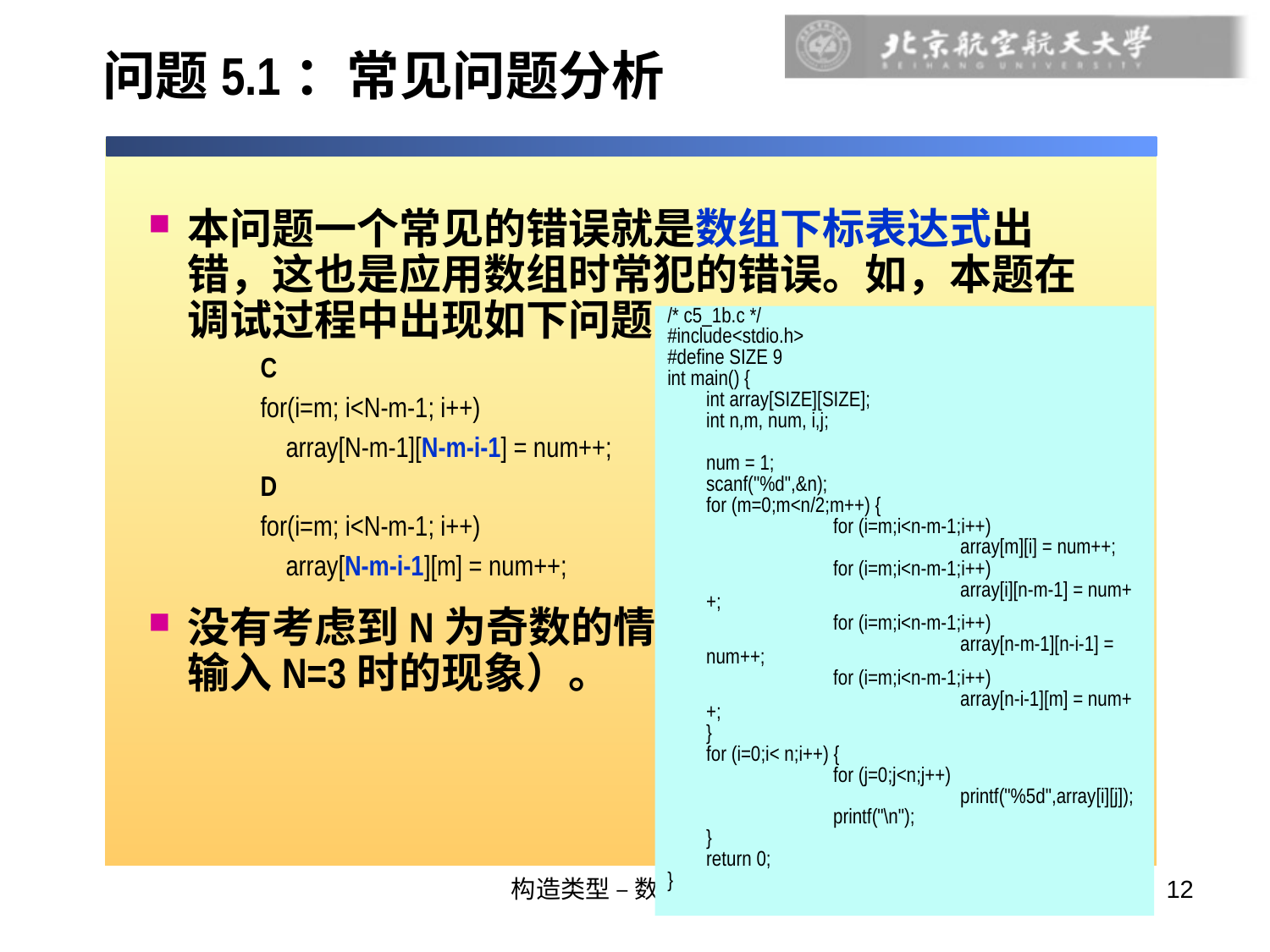

# 问题5.1：常见问题分析
本问题一个常见的错误就是数组下标表达式出错，这也是应用数组时常犯的错误。如，本题在调试过程中出现如下问题：
C
for(i=m; i<N-m-1; i++)
    array[N-m-1][N-m-i-1] = num++;
D
for(i=m; i<N-m-1; i++)
    array[N-m-i-1][m] = num++;
没有考虑到N为奇数的情况（观察下面程序，当输入N=3时的现象）。
/* c5_1b.c */
#include<stdio.h>
#define SIZE 9
int main() {
	int array[SIZE][SIZE];
	int n,m, num, i,j;

	num = 1;
	scanf("%d",&n);
	for (m=0;m<n/2;m++) {
		for (i=m;i<n-m-1;i++)
			array[m][i] = num++;
		for (i=m;i<n-m-1;i++)
			array[i][n-m-1] = num++;
		for (i=m;i<n-m-1;i++)
			array[n-m-1][n-i-1] = num++;
		for (i=m;i<n-m-1;i++)
			array[n-i-1][m] = num++;
	}
	for (i=0;i< n;i++) {
		for (j=0;j<n;j++)
			printf("%5d",array[i][j]);
		printf("\n");
	}
	return 0;
}
构造类型 – 数组和指针
12